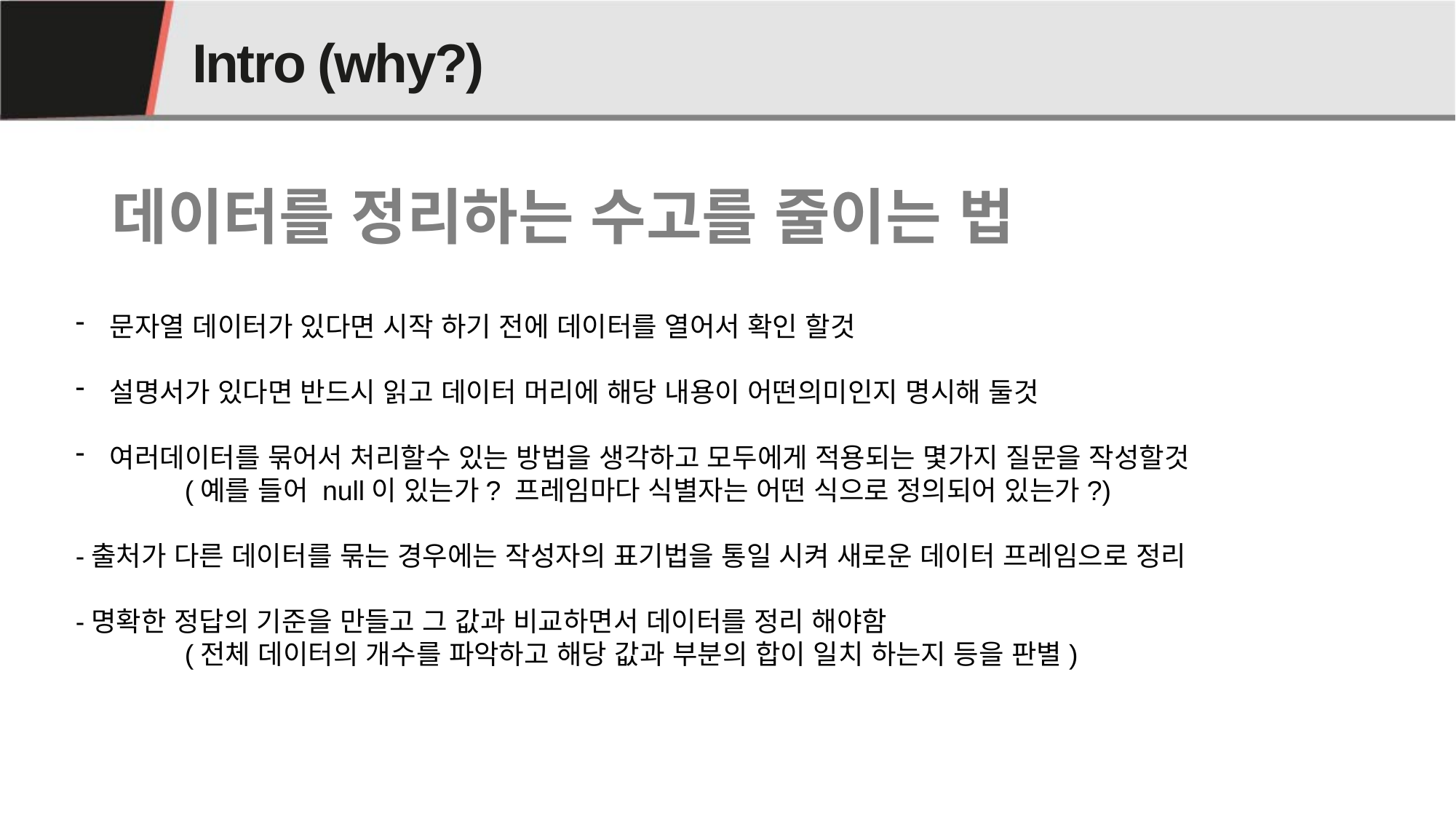

# Intro (why?)
01
데이터를 정리하는 수고를 줄이는 법
문자열 데이터가 있다면 시작 하기 전에 데이터를 열어서 확인 할것
설명서가 있다면 반드시 읽고 데이터 머리에 해당 내용이 어떤의미인지 명시해 둘것
여러데이터를 묶어서 처리할수 있는 방법을 생각하고 모두에게 적용되는 몇가지 질문을 작성할것
	(예를 들어 null이 있는가? 프레임마다 식별자는 어떤 식으로 정의되어 있는가?)
-출처가 다른 데이터를 묶는 경우에는 작성자의 표기법을 통일 시켜 새로운 데이터 프레임으로 정리

-명확한 정답의 기준을 만들고 그 값과 비교하면서 데이터를 정리 해야함
	(전체 데이터의 개수를 파악하고 해당 값과 부분의 합이 일치 하는지 등을 판별)